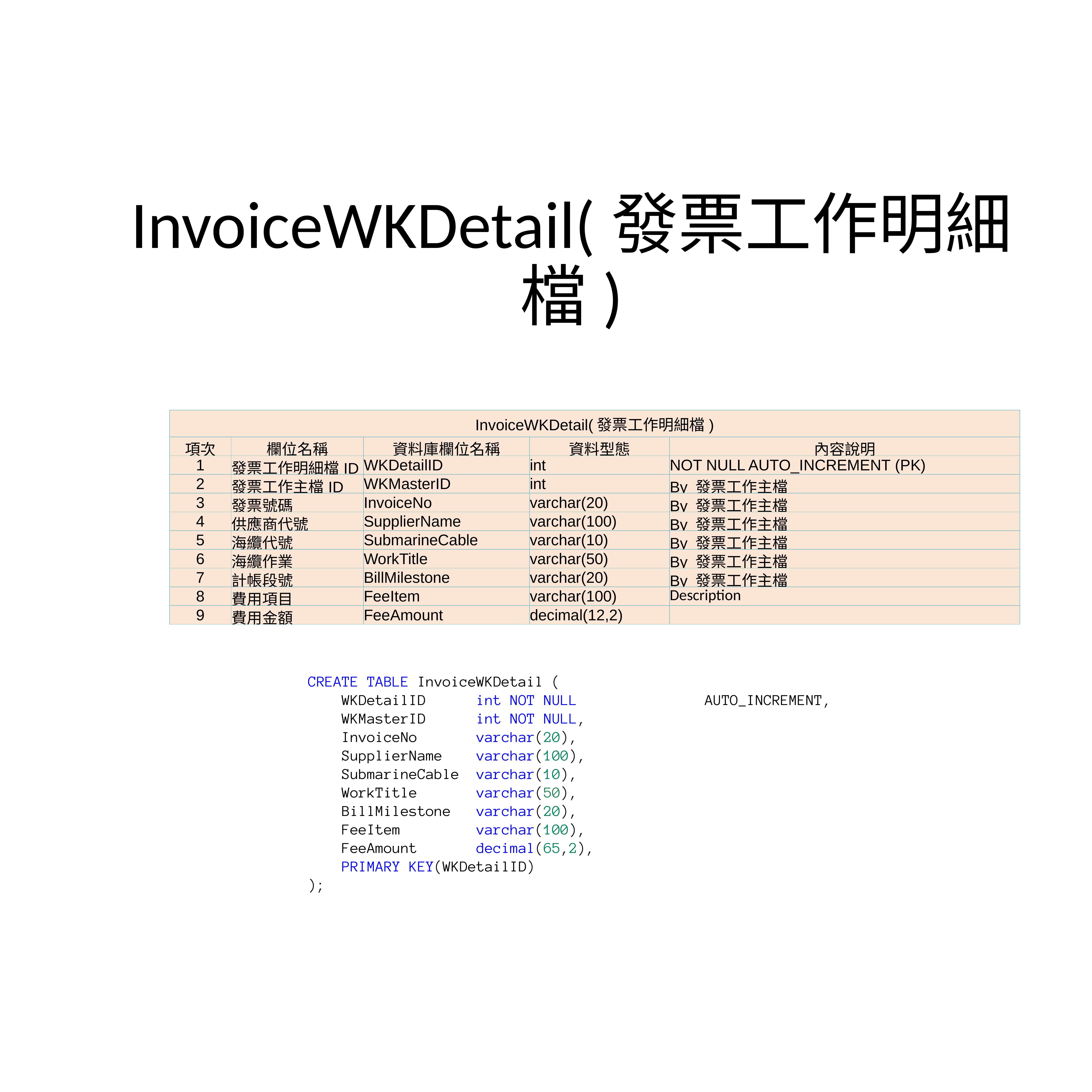

InvoiceWKDetail(發票工作明細檔)
| InvoiceWKDetail(發票工作明細檔) |  |  |  |  |
| --- | --- | --- | --- | --- |
| 項次 | 欄位名稱 | 資料庫欄位名稱 | 資料型態 | 內容說明 |
| 1 | 發票工作明細檔ID | WKDetailID | int | NOT NULL AUTO\_INCREMENT (PK) |
| 2 | 發票工作主檔ID | WKMasterID | int | By 發票工作主檔 |
| 3 | 發票號碼 | InvoiceNo | varchar(20) | By 發票工作主檔 |
| 4 | 供應商代號 | SupplierName | varchar(100) | By 發票工作主檔 |
| 5 | 海纜代號 | SubmarineCable | varchar(10) | By 發票工作主檔 |
| 6 | 海纜作業 | WorkTitle | varchar(50) | By 發票工作主檔 |
| 7 | 計帳段號 | BillMilestone | varchar(20) | By 發票工作主檔 |
| 8 | 費用項目 | FeeItem | varchar(100) | Description |
| 9 | 費用金額 | FeeAmount | decimal(12,2) |  |
CREATE TABLE InvoiceWKDetail (
    WKDetailID      int NOT NULL   				 AUTO_INCREMENT,
    WKMasterID      int NOT NULL,
    InvoiceNo       varchar(20),
    SupplierName    varchar(100),
    SubmarineCable  varchar(10),
    WorkTitle       varchar(50),
    BillMilestone   varchar(20),
    FeeItem         varchar(100),
    FeeAmount       decimal(65,2),
    PRIMARY KEY(WKDetailID)
);